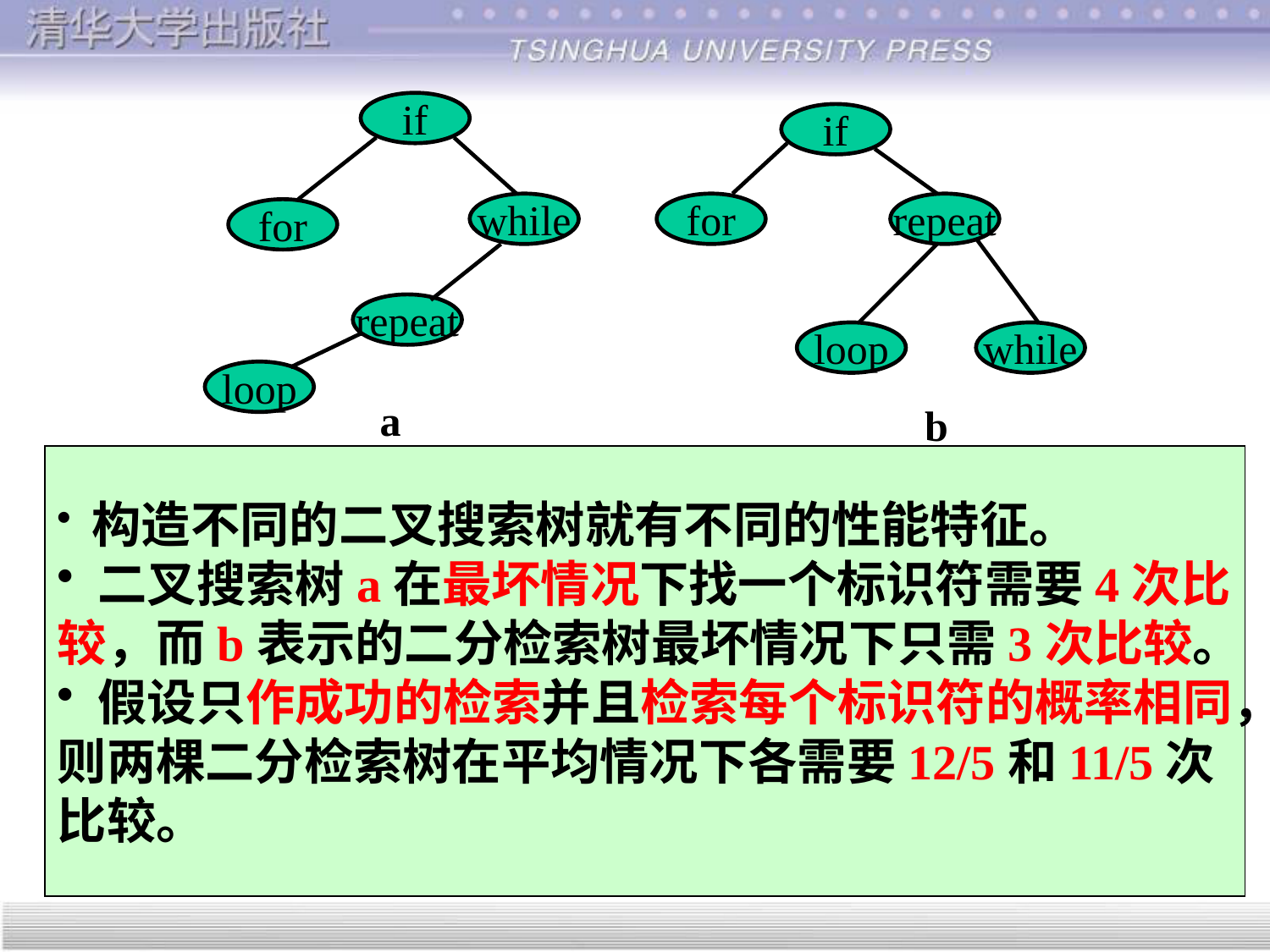

if
if

while
for
repeat
for

repeat
loop
while

loop
a
b
 构造不同的二叉搜索树就有不同的性能特征。
 二叉搜索树a在最坏情况下找一个标识符需要4次比较，而b表示的二分检索树最坏情况下只需3次比较。
 假设只作成功的检索并且检索每个标识符的概率相同，则两棵二分检索树在平均情况下各需要12/5和11/5次比较。
72